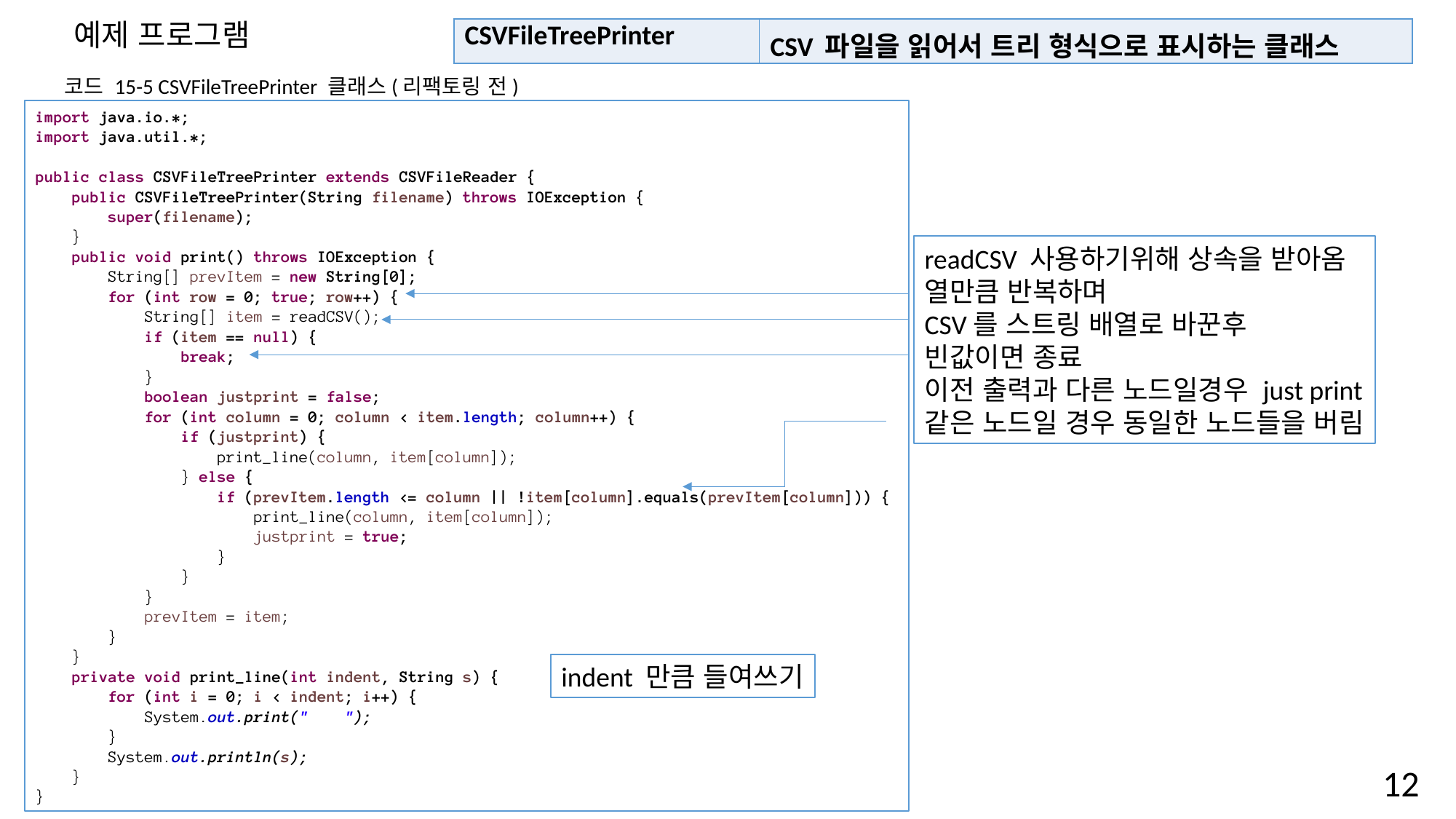

예제 프로그램
| CSVFileTreePrinter | CSV 파일을 읽어서 트리 형식으로 표시하는 클래스 |
| --- | --- |
코드 15-5 CSVFileTreePrinter 클래스(리팩토링 전)
import java.io.*;
import java.util.*;

public class CSVFileTreePrinter extends CSVFileReader {
    public CSVFileTreePrinter(String filename) throws IOException {
        super(filename);
    }
    public void print() throws IOException {
        String[] prevItem = new String[0];
        for (int row = 0; true; row++) {
            String[] item = readCSV();
            if (item == null) {
                break;
            }
            boolean justprint = false;
            for (int column = 0; column < item.length; column++) {
                if (justprint) {
                    print_line(column, item[column]);
                } else {
                    if (prevItem.length <= column || !item[column].equals(prevItem[column])) {
                        print_line(column, item[column]);
                        justprint = true;
                    }
                }
            }
            prevItem = item;
        }
    }
    private void print_line(int indent, String s) {
        for (int i = 0; i < indent; i++) {
            System.out.print("    ");
        }
        System.out.println(s);
    }
}
readCSV 사용하기위해 상속을 받아옴
열만큼 반복하며
CSV를 스트링 배열로 바꾼후
빈값이면 종료
이전 출력과 다른 노드일경우 just print
같은 노드일 경우 동일한 노드들을 버림
indent 만큼 들여쓰기
12